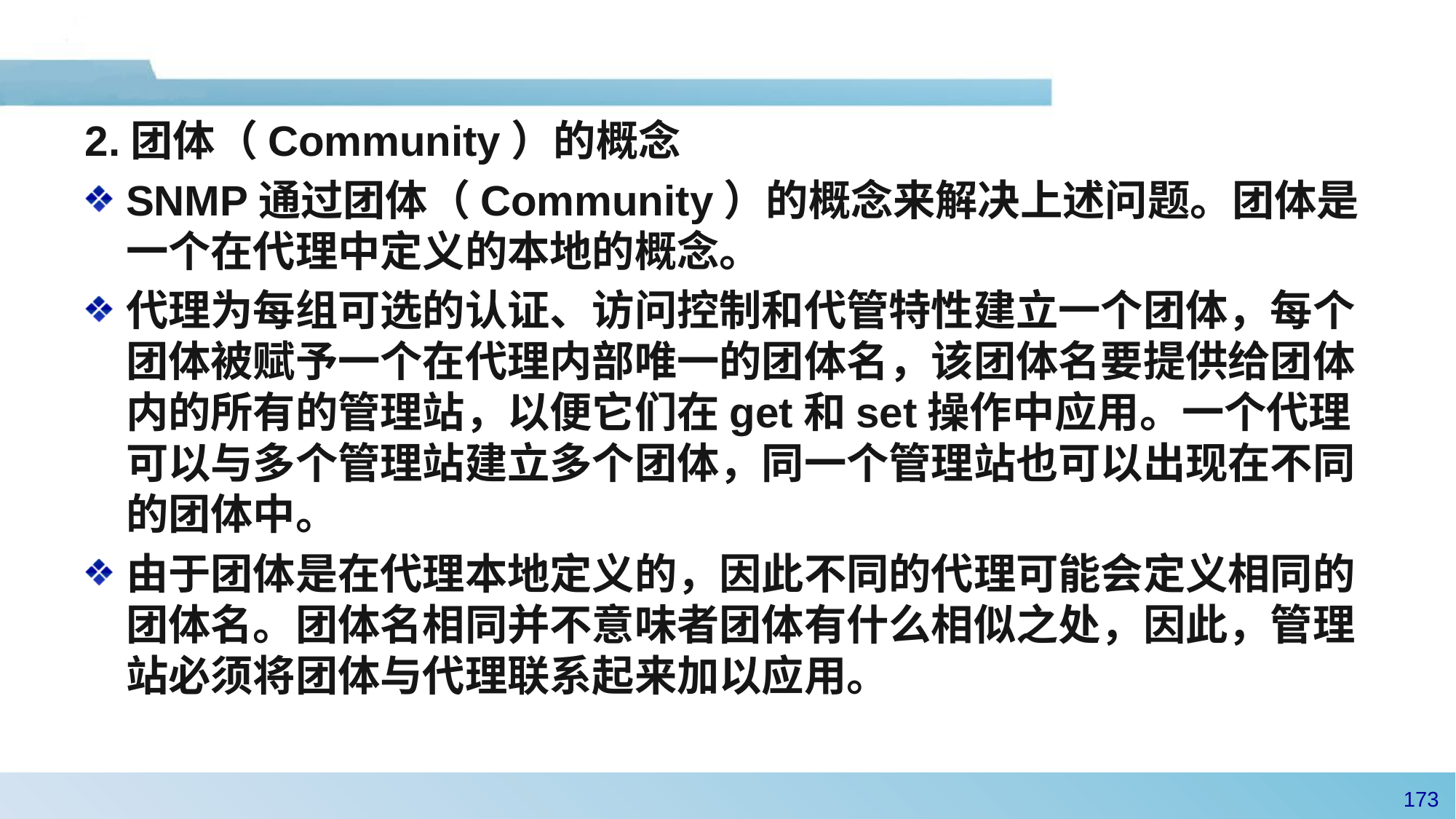

#
2.团体（Community）的概念
SNMP通过团体（Community）的概念来解决上述问题。团体是一个在代理中定义的本地的概念。
代理为每组可选的认证、访问控制和代管特性建立一个团体，每个团体被赋予一个在代理内部唯一的团体名，该团体名要提供给团体内的所有的管理站，以便它们在get和set操作中应用。一个代理可以与多个管理站建立多个团体，同一个管理站也可以出现在不同的团体中。
由于团体是在代理本地定义的，因此不同的代理可能会定义相同的团体名。团体名相同并不意味者团体有什么相似之处，因此，管理站必须将团体与代理联系起来加以应用。
173